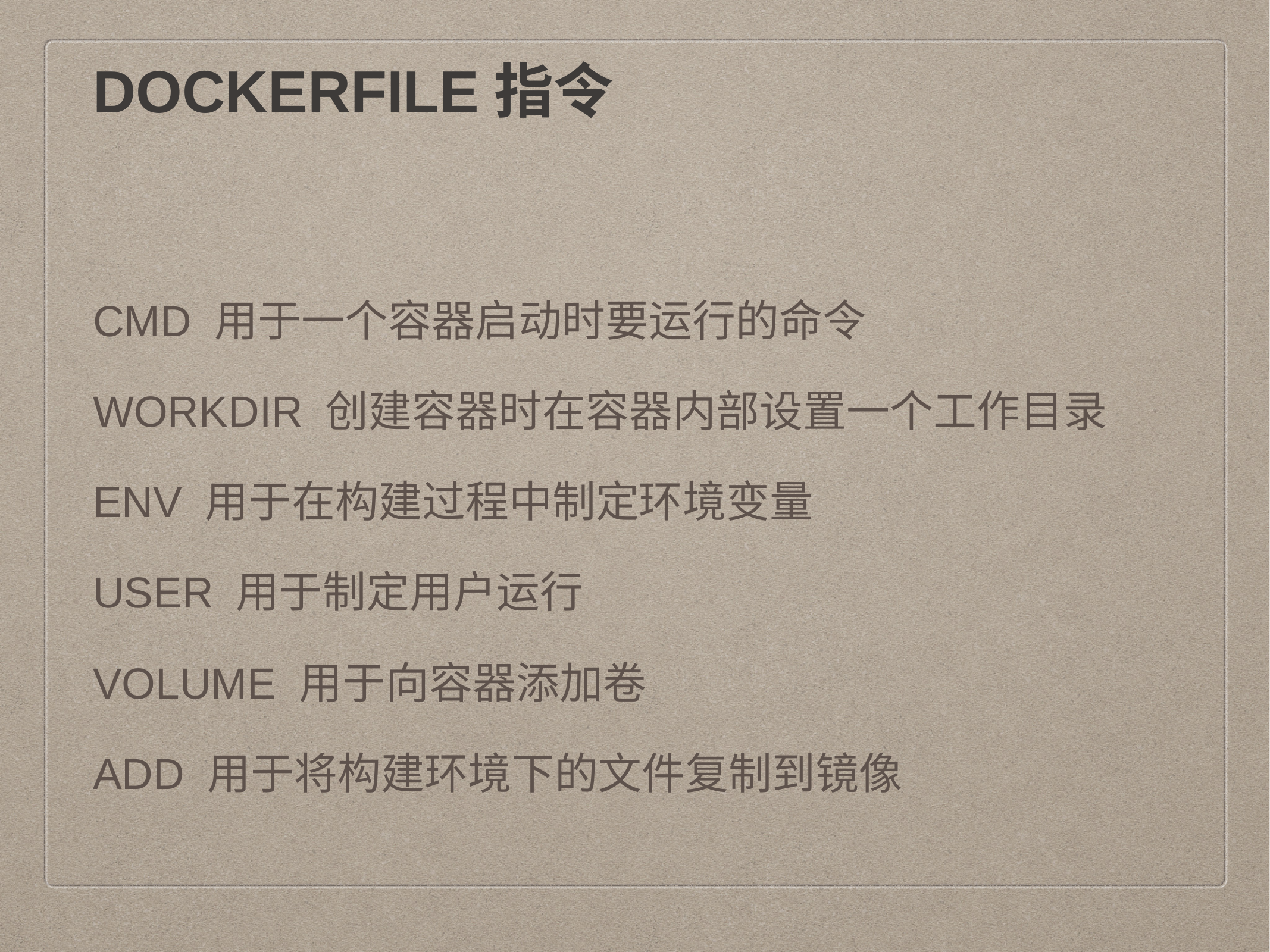

# DOCKERFILE指令
CMD 用于一个容器启动时要运行的命令
WORKDIR 创建容器时在容器内部设置一个工作目录
ENV 用于在构建过程中制定环境变量
USER 用于制定用户运行
VOLUME 用于向容器添加卷
ADD 用于将构建环境下的文件复制到镜像